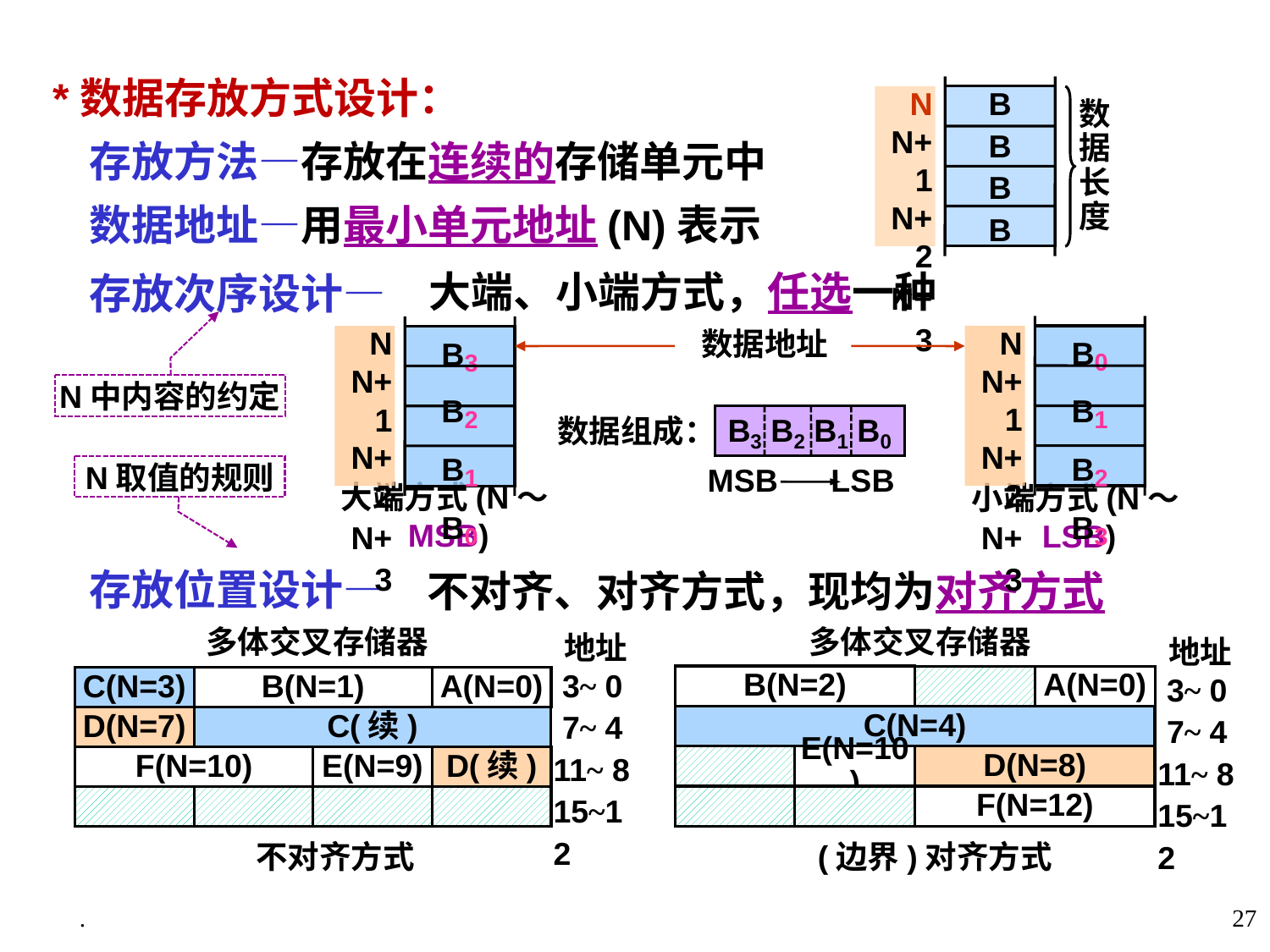

*数据存放方式设计：
    存放方法—存放在连续的存储单元中
    数据地址—用最小单元地址(N)表示
    存放次序设计—

    存放位置设计—

N
N+1
N+2
N+3
B
B
B
B

数据长度

大端、小端方式，任选一种

N
N+1
N+2
N+3
B0
B1
B2
B3

小端方式(N～LSB)

数据地址
N
N+1
N+2
N+3
B3
B2
B1
B0

大端方式(N～MSB)
B3 B2 B1 B0

数据组成：
MSB      LSB

N中内容的约定
N取值的规则
不对齐、对齐方式，现均为对齐方式
多体交叉存储器
地址
 3~ 0
 7~ 4
11~ 8
15~12
C(N=3)
B(N=1)
A(N=0)
D(N=7)
C(续)
F(N=10)
E(N=9)
D(续)

不对齐方式
多体交叉存储器
地址
 3~ 0
 7~ 4
11~ 8
15~12
B(N=2)

A(N=0)
C(N=4)

E(N=10)
D(N=8)

F(N=12)
(边界)对齐方式
.
27